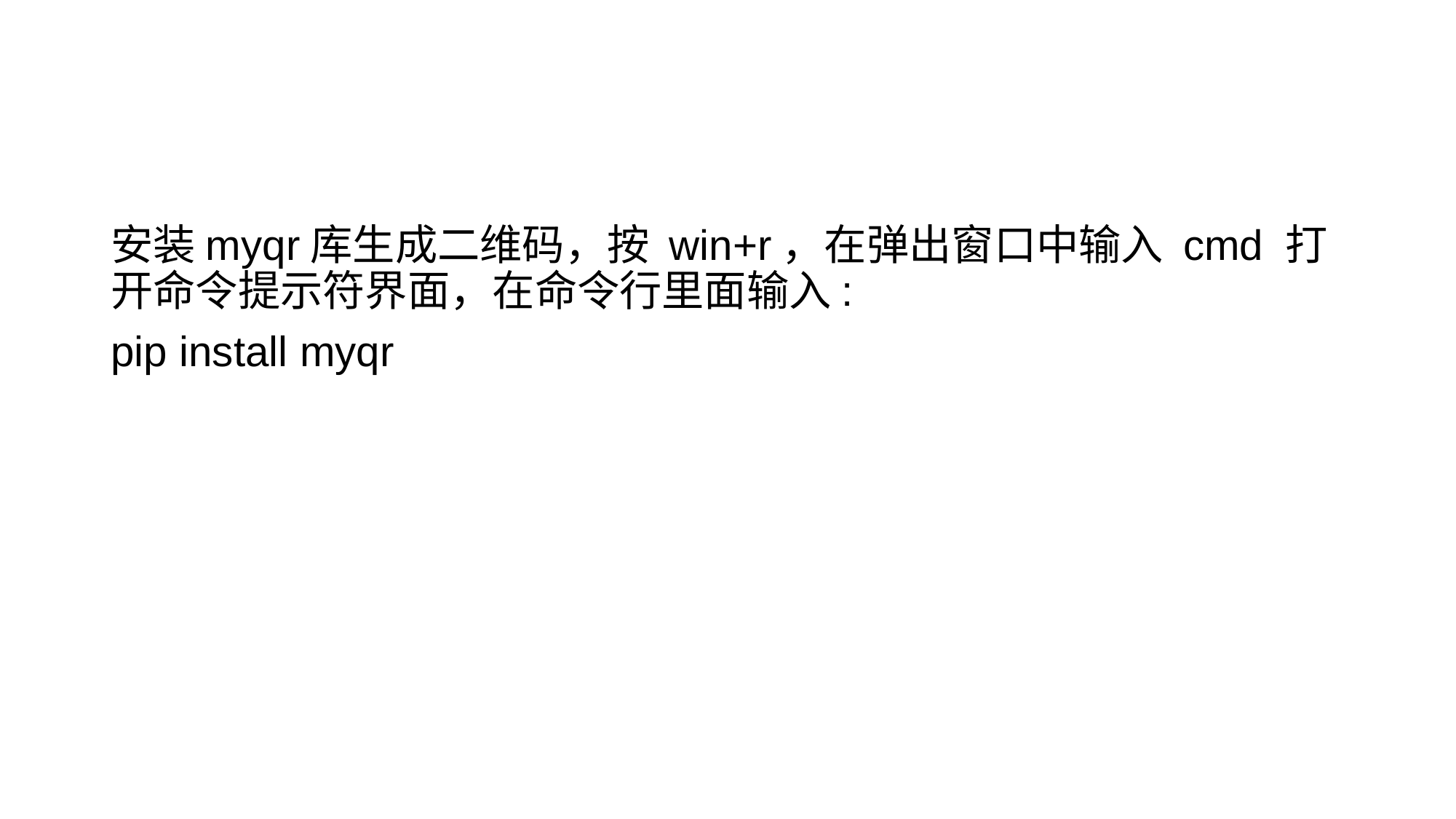

安装myqr库生成二维码，按 win+r，在弹出窗口中输入 cmd 打开命令提示符界面，在命令行里面输入:
pip install myqr